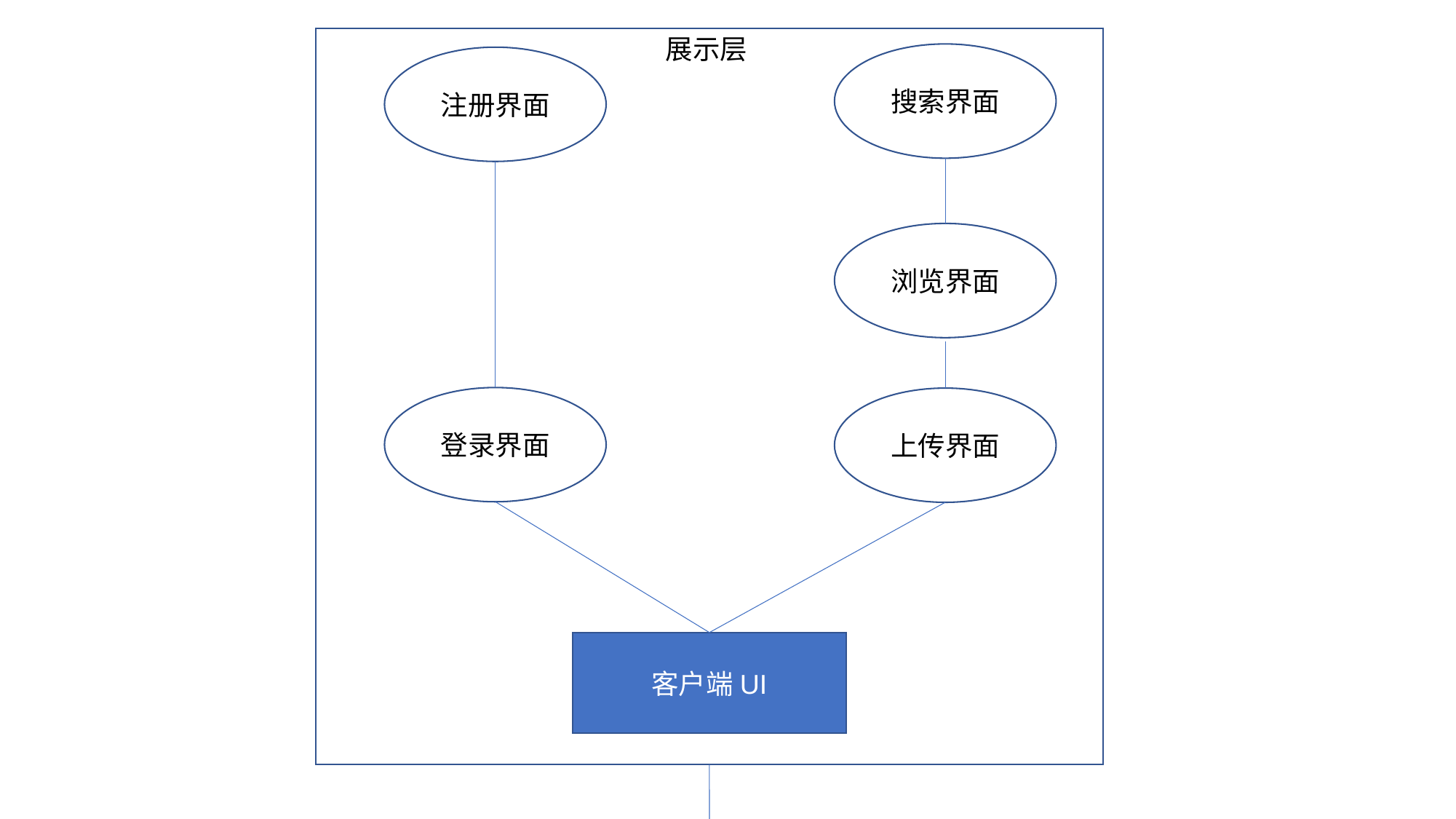

展示层

搜索界面
注册界面
浏览界面
登录界面
上传界面
客户端UI